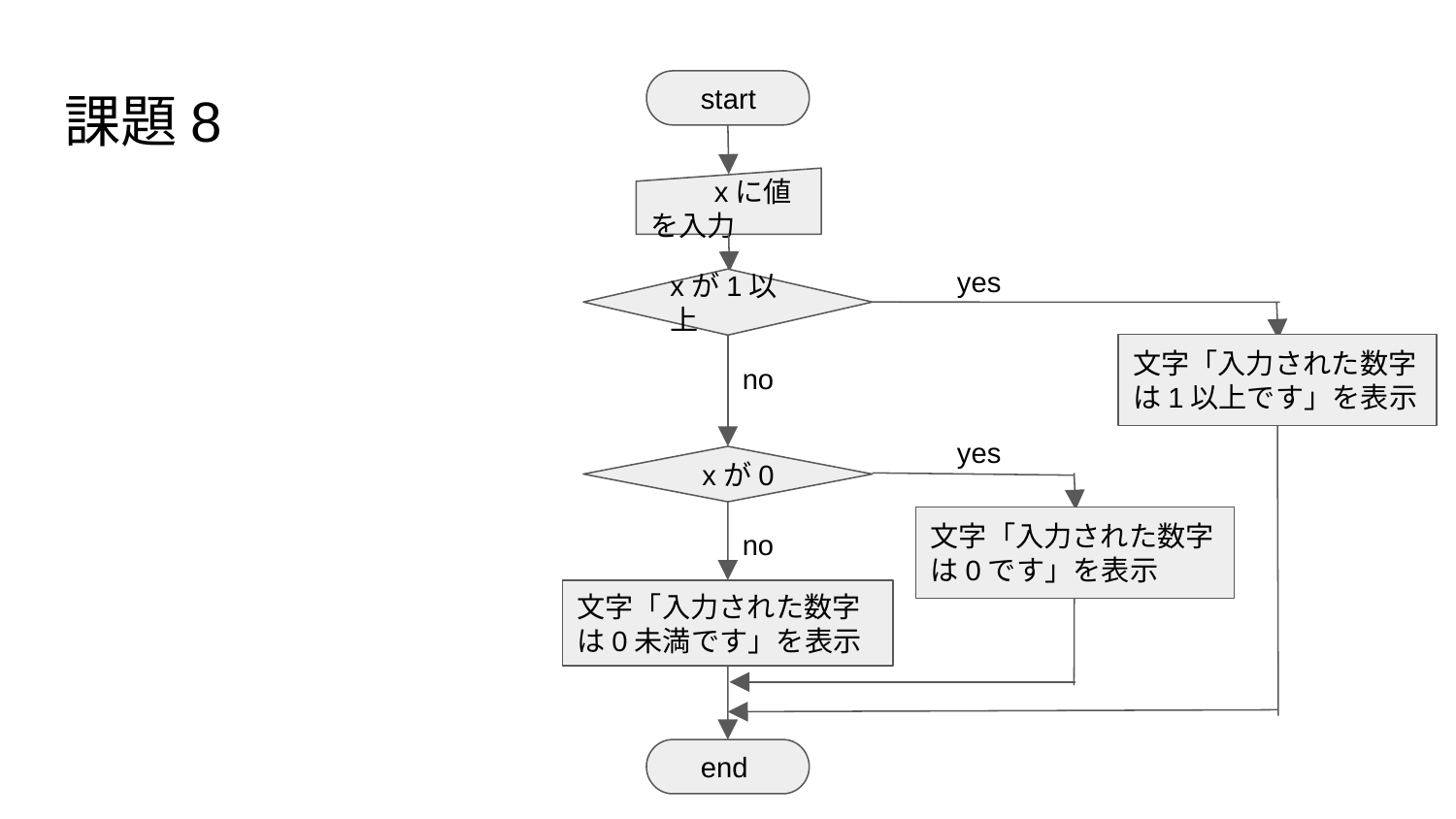

# 課題8

    start
　　xに値を入力
 yes
xが1以上
 no
文字「入力された数字は1以上です」を表示
 yes
    xが0
 no
文字「入力された数字は0です」を表示
文字「入力された数字は0未満です」を表示
    end